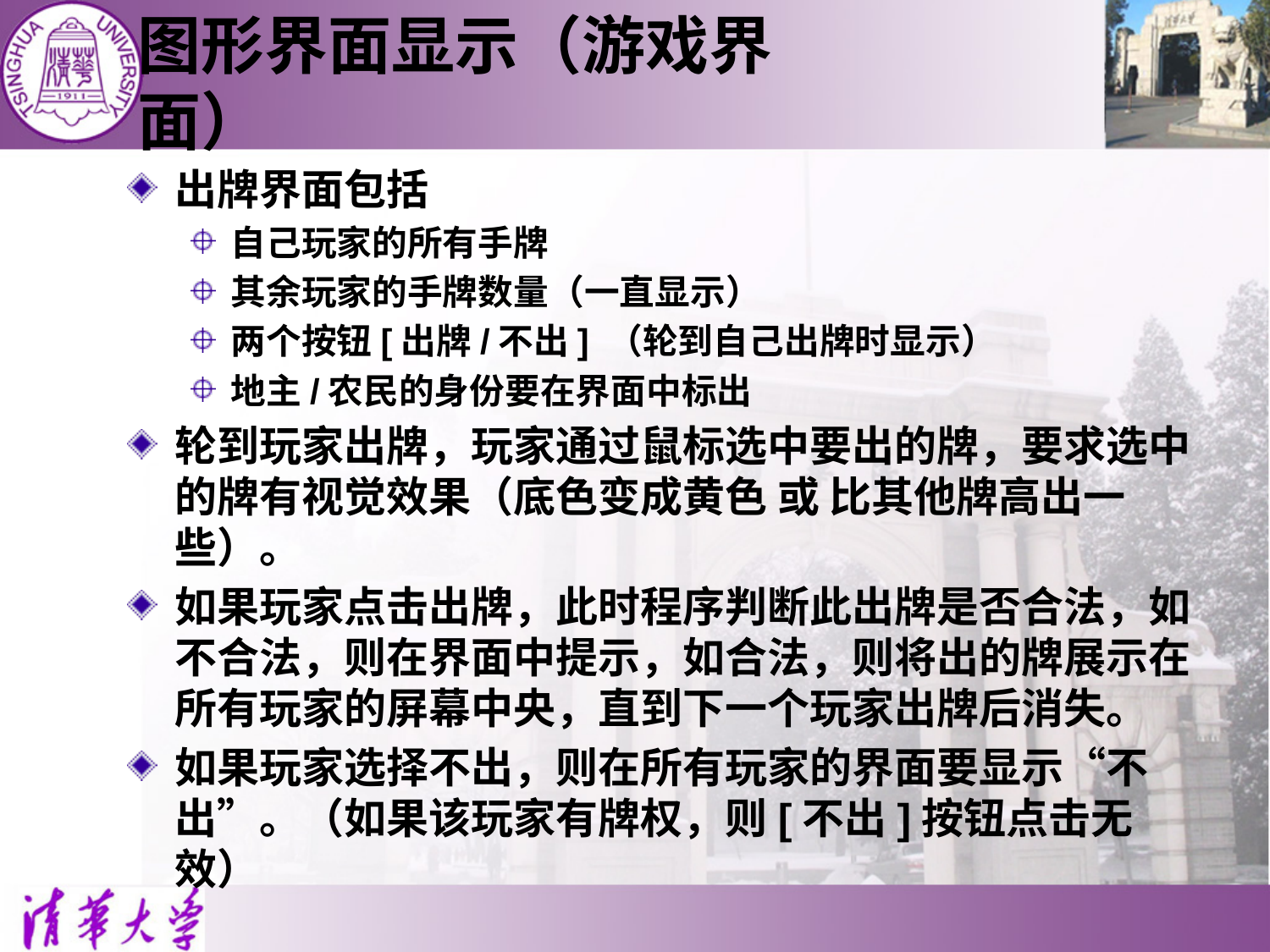

# 图形界面显示（游戏界面）
出牌界面包括
自己玩家的所有手牌
其余玩家的手牌数量（一直显示）
两个按钮[出牌/不出] （轮到自己出牌时显示）
地主/农民的身份要在界面中标出
轮到玩家出牌，玩家通过鼠标选中要出的牌，要求选中的牌有视觉效果（底色变成黄色 或 比其他牌高出一些）。
如果玩家点击出牌，此时程序判断此出牌是否合法，如不合法，则在界面中提示，如合法，则将出的牌展示在所有玩家的屏幕中央，直到下一个玩家出牌后消失。
如果玩家选择不出，则在所有玩家的界面要显示“不出”。（如果该玩家有牌权，则[不出]按钮点击无效）